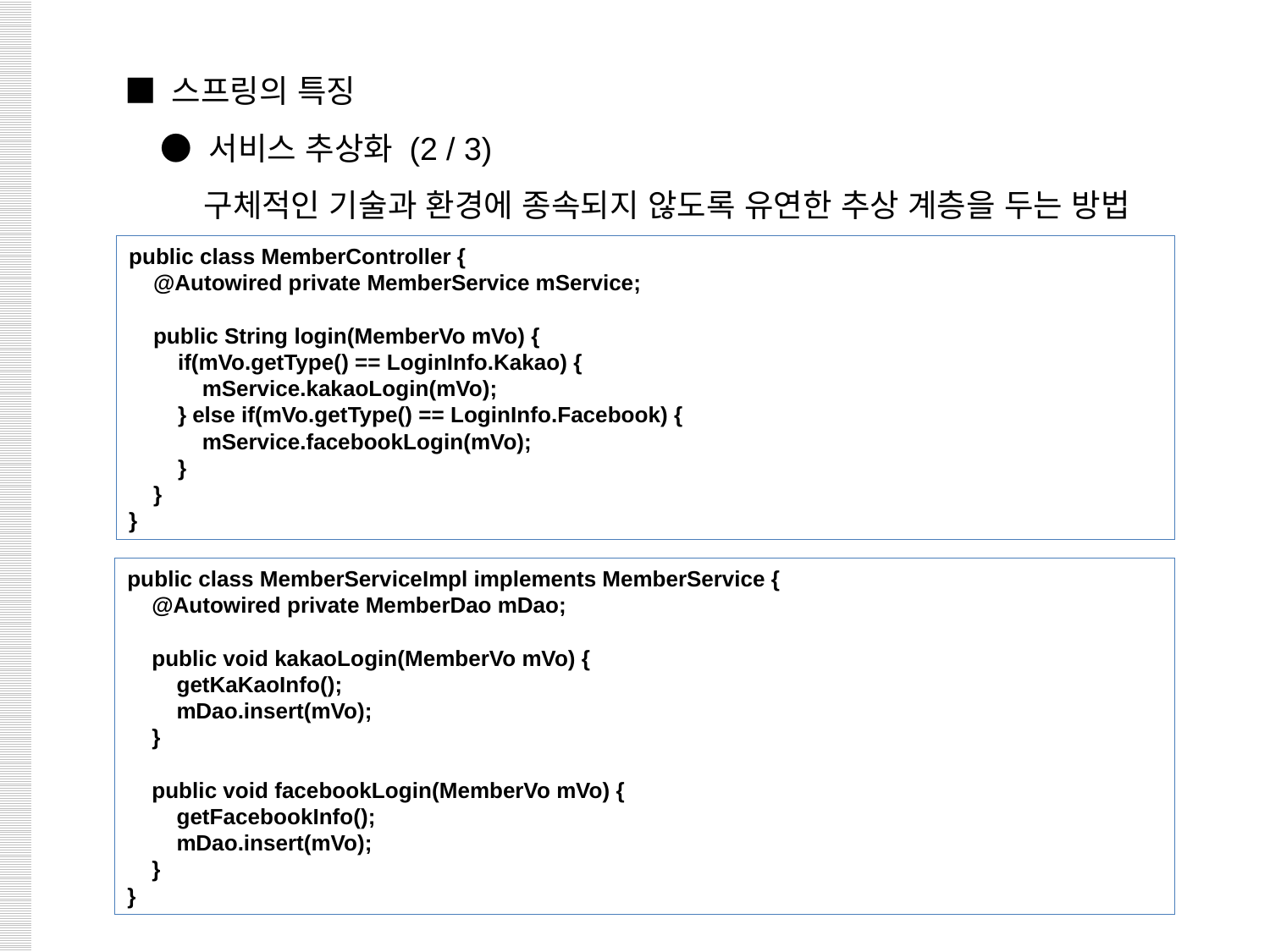

■ 스프링의 특징
    ● 서비스 추상화 (2 / 3)
        구체적인 기술과 환경에 종속되지 않도록 유연한 추상 계층을 두는 방법
public class MemberController {
    @Autowired private MemberService mService;

    public String login(MemberVo mVo) {
        if(mVo.getType() == LoginInfo.Kakao) {
            mService.kakaoLogin(mVo);
        } else if(mVo.getType() == LoginInfo.Facebook) {
            mService.facebookLogin(mVo);
        }
    }
}
public class MemberServiceImpl implements MemberService {
    @Autowired private MemberDao mDao;

    public void kakaoLogin(MemberVo mVo) {
        getKaKaoInfo();
        mDao.insert(mVo);
    }

    public void facebookLogin(MemberVo mVo) {
        getFacebookInfo();
        mDao.insert(mVo);
    }
}